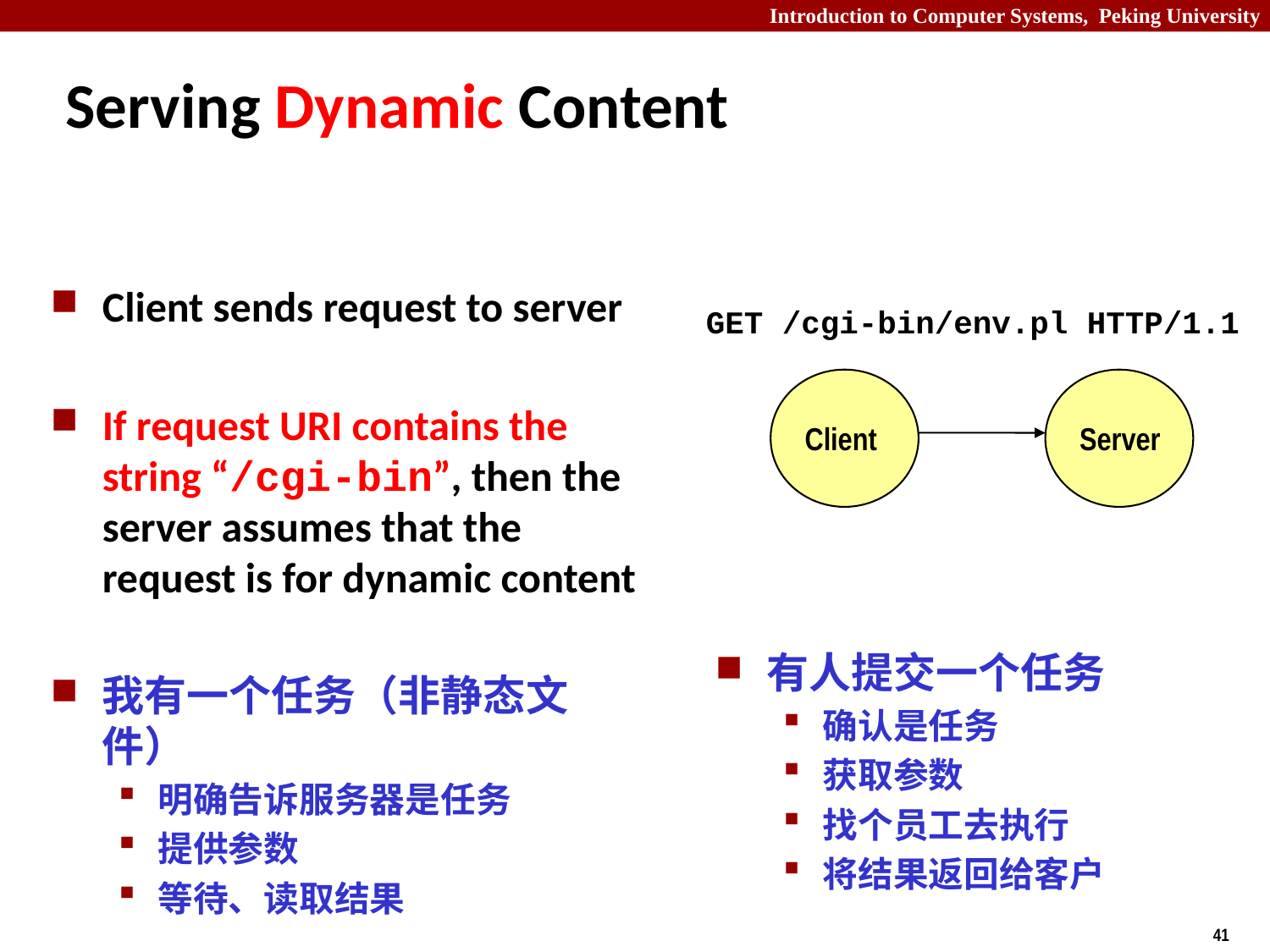

# Serving Dynamic Content
Client sends request to server

If request URI contains the string “/cgi-bin”, then the server assumes that the request is for dynamic content

我有一个任务（非静态文件）
明确告诉服务器是任务
提供参数
等待、读取结果
GET /cgi-bin/env.pl HTTP/1.1
Client
Server

有人提交一个任务
确认是任务
获取参数
找个员工去执行
将结果返回给客户